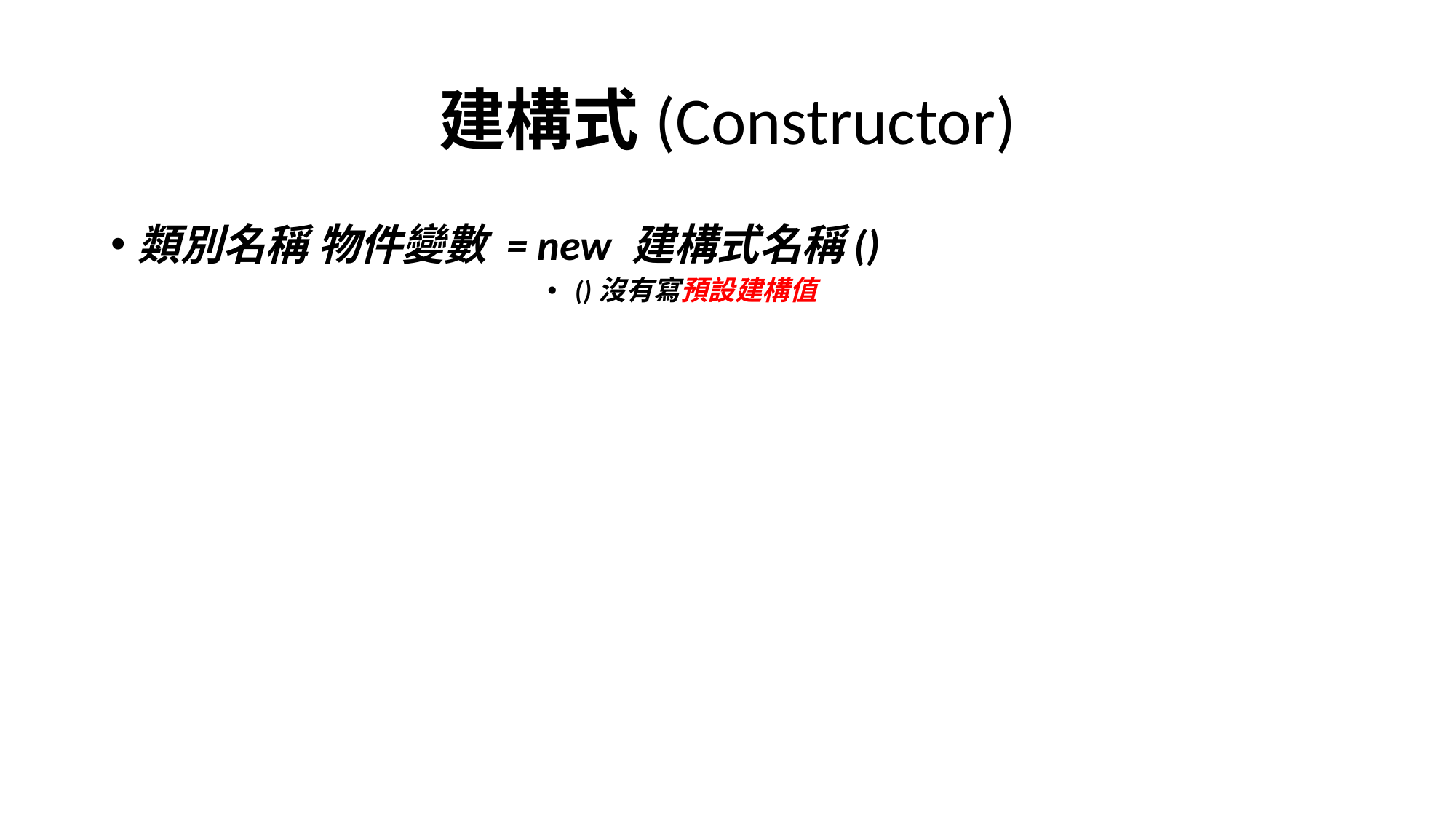

# 建構式(Constructor)
類別名稱 物件變數 = new 建構式名稱()
()沒有寫預設建構值